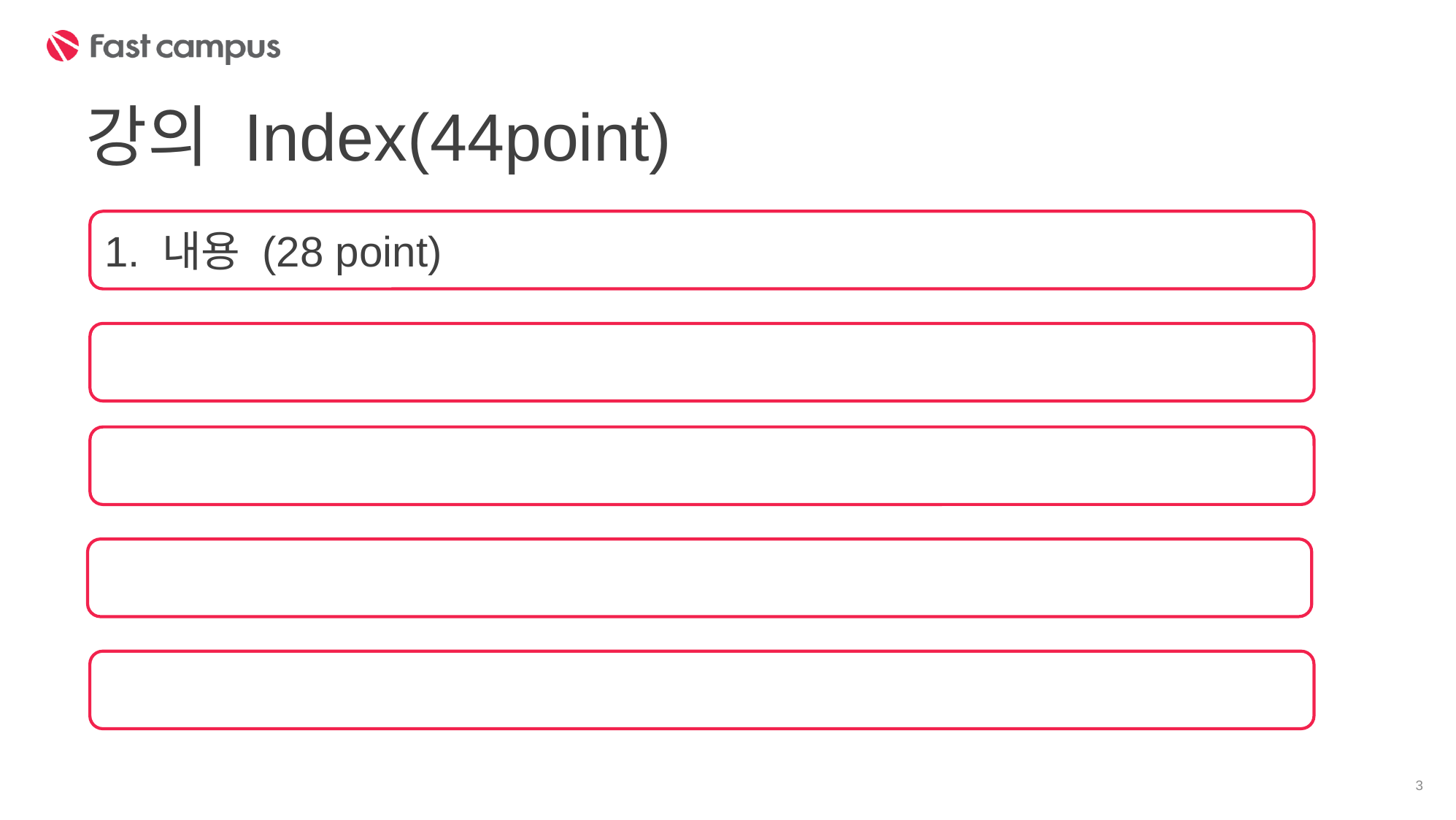

# 강의 Index(44point)
1. 내용 (28 point)

3